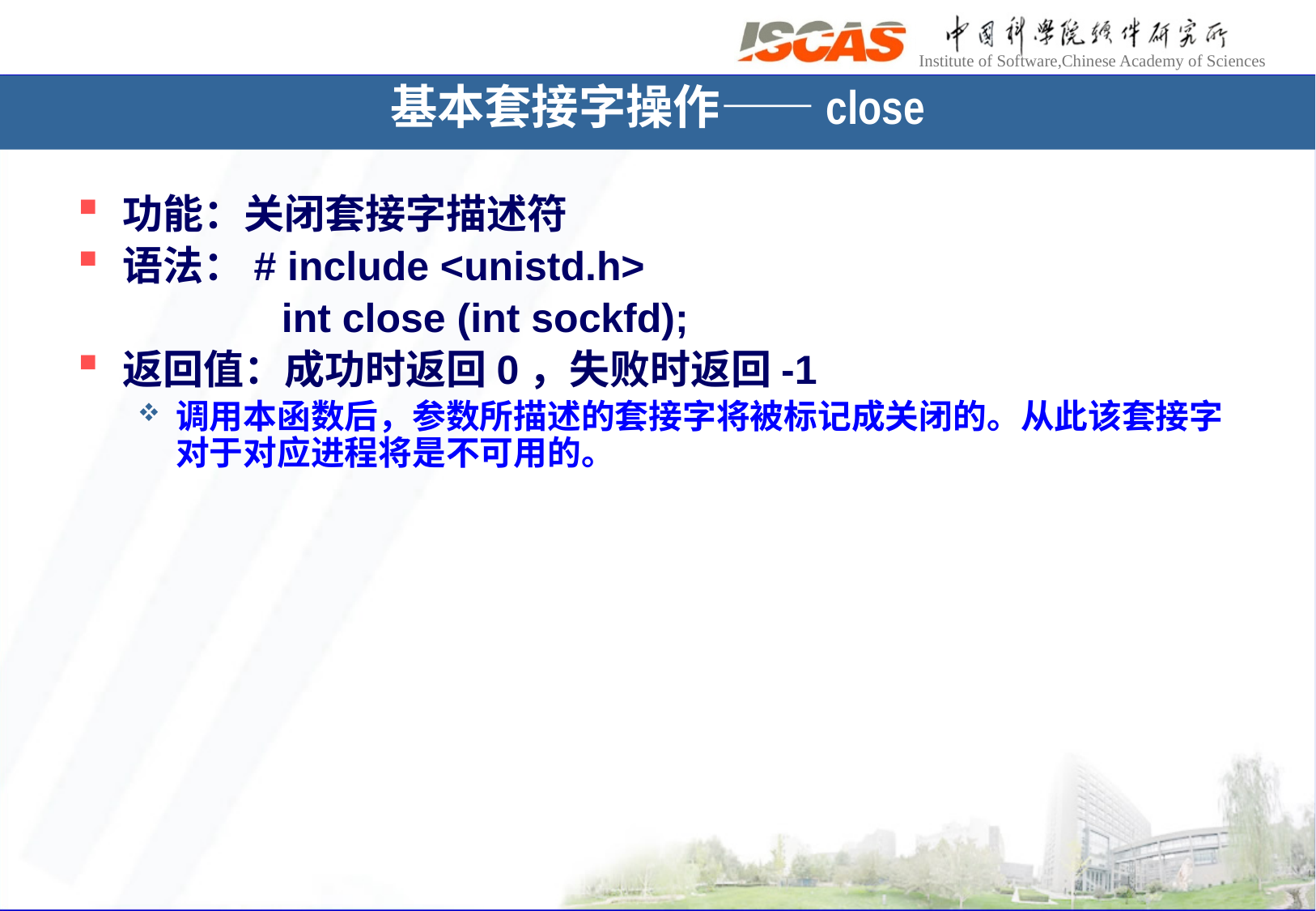

# 基本套接字操作——close
功能：关闭套接字描述符
语法：# include <unistd.h>
       　　　int close (int sockfd);
返回值：成功时返回0，失败时返回-1
调用本函数后，参数所描述的套接字将被标记成关闭的。从此该套接字对于对应进程将是不可用的。